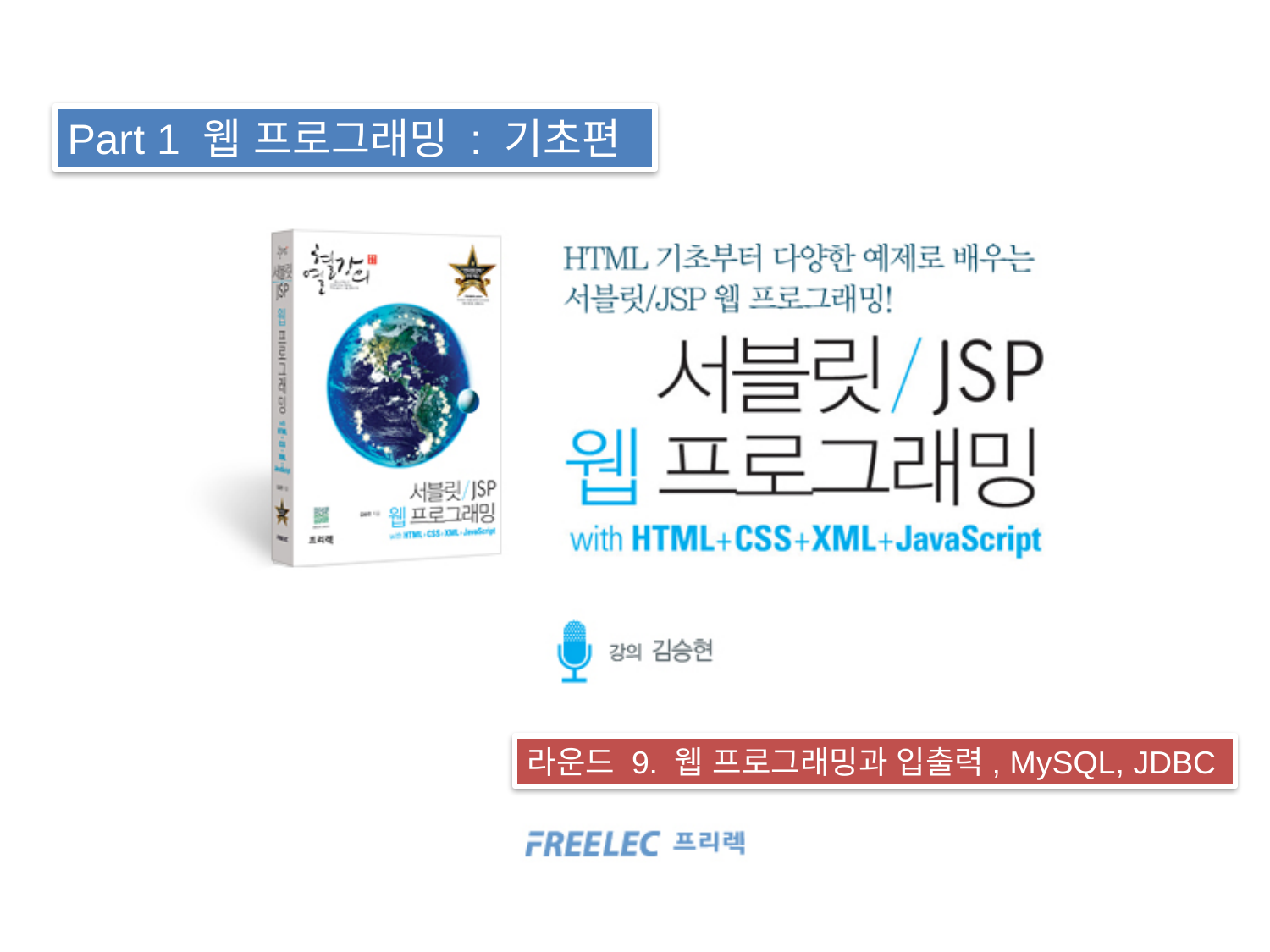

Part 1 웹 프로그래밍 : 기초편
라운드 9. 웹 프로그래밍과 입출력, MySQL, JDBC